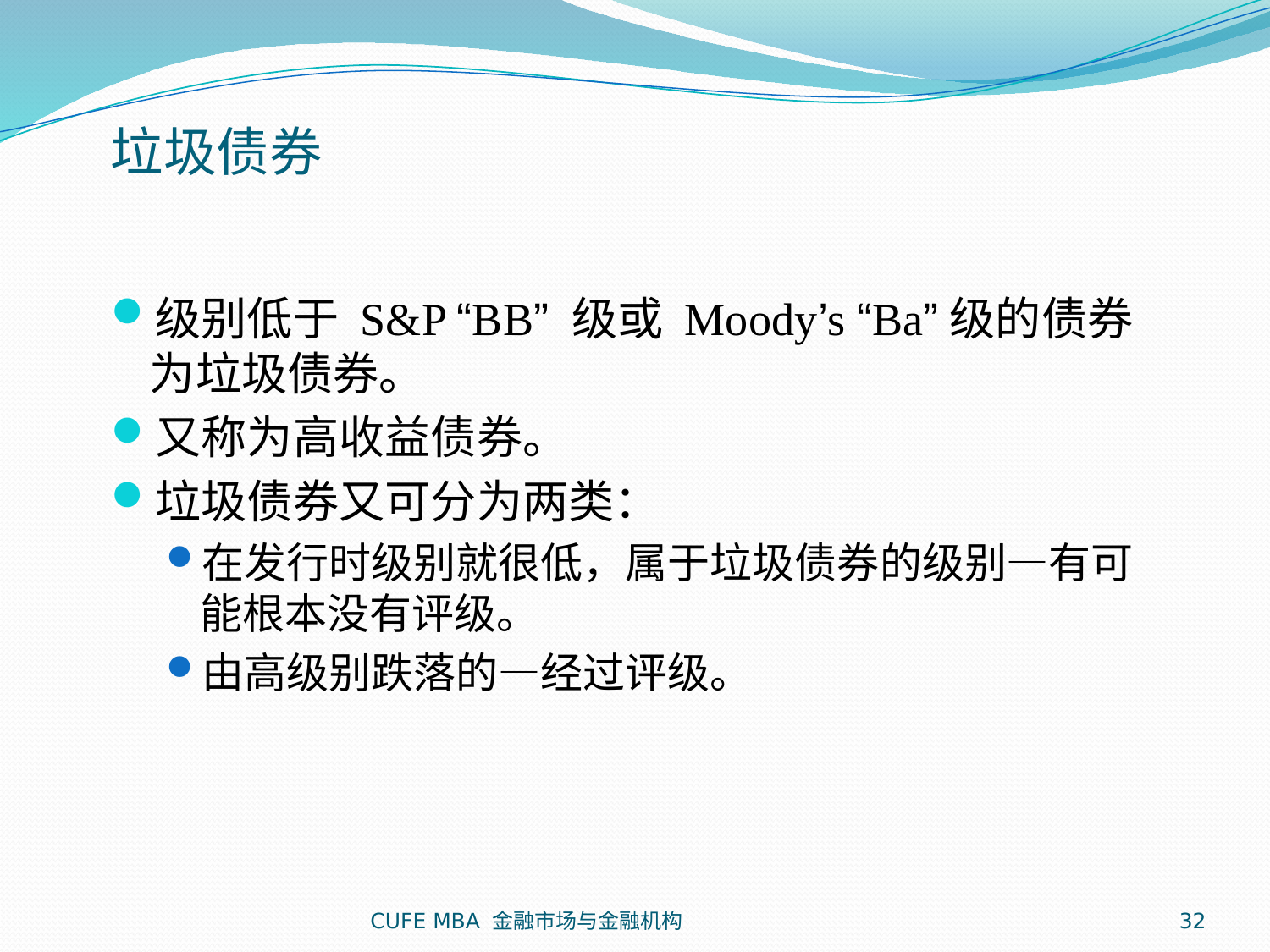

# 垃圾债券
级别低于 S&P “BB” 级或 Moody’s “Ba”级的债券为垃圾债券。
又称为高收益债券。
垃圾债券又可分为两类：
在发行时级别就很低，属于垃圾债券的级别—有可能根本没有评级。
由高级别跌落的—经过评级。

CUFE MBA 金融市场与金融机构
32